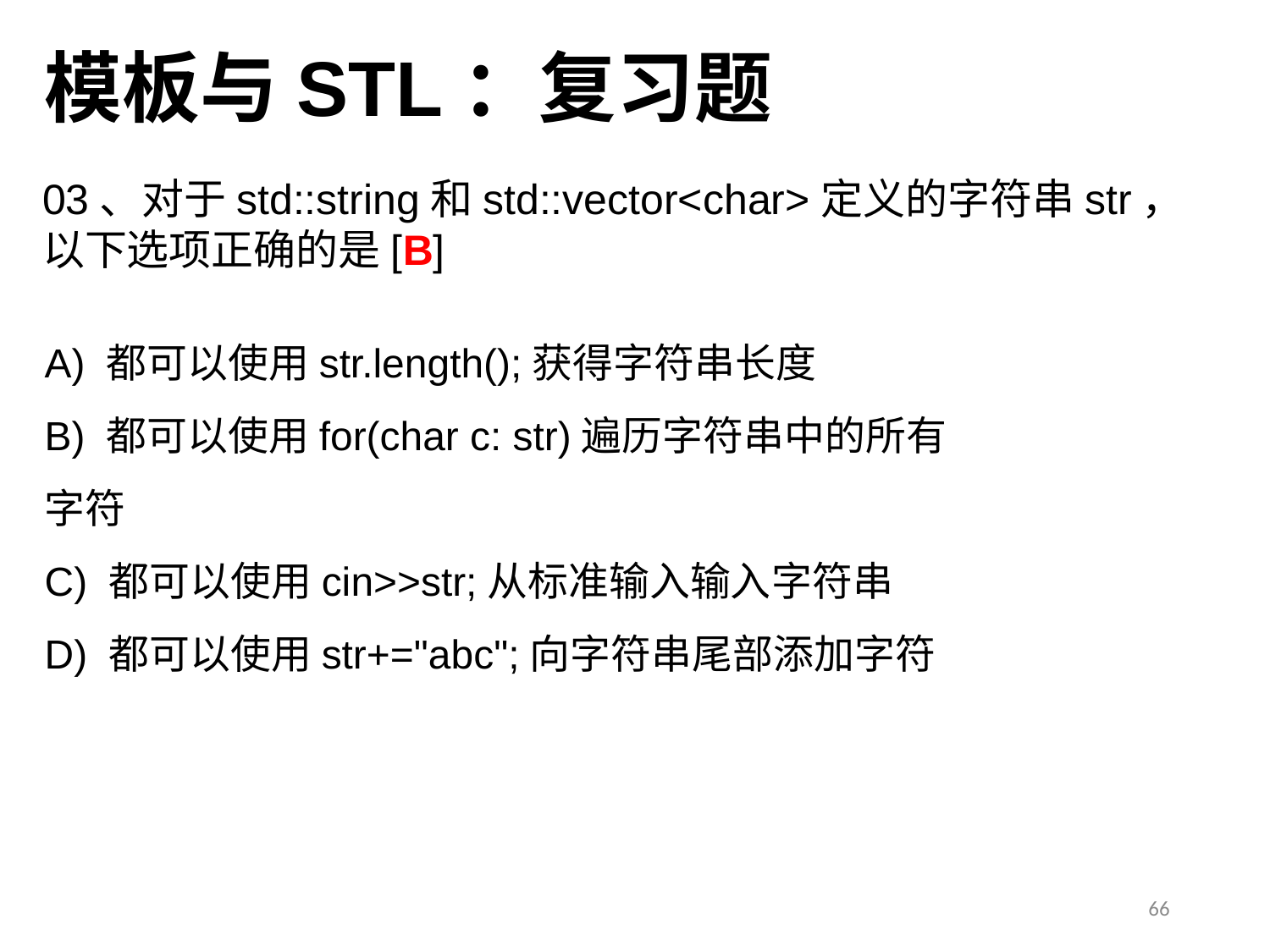

模板与STL：复习题
03、对于std::string和std::vector<char>定义的字符串str，以下选项正确的是[B]
A) 都可以使用str.length();获得字符串长度
B) 都可以使用for(char c: str)遍历字符串中的所有字符
C) 都可以使用cin>>str;从标准输入输入字符串
D) 都可以使用str+="abc";向字符串尾部添加字符

66